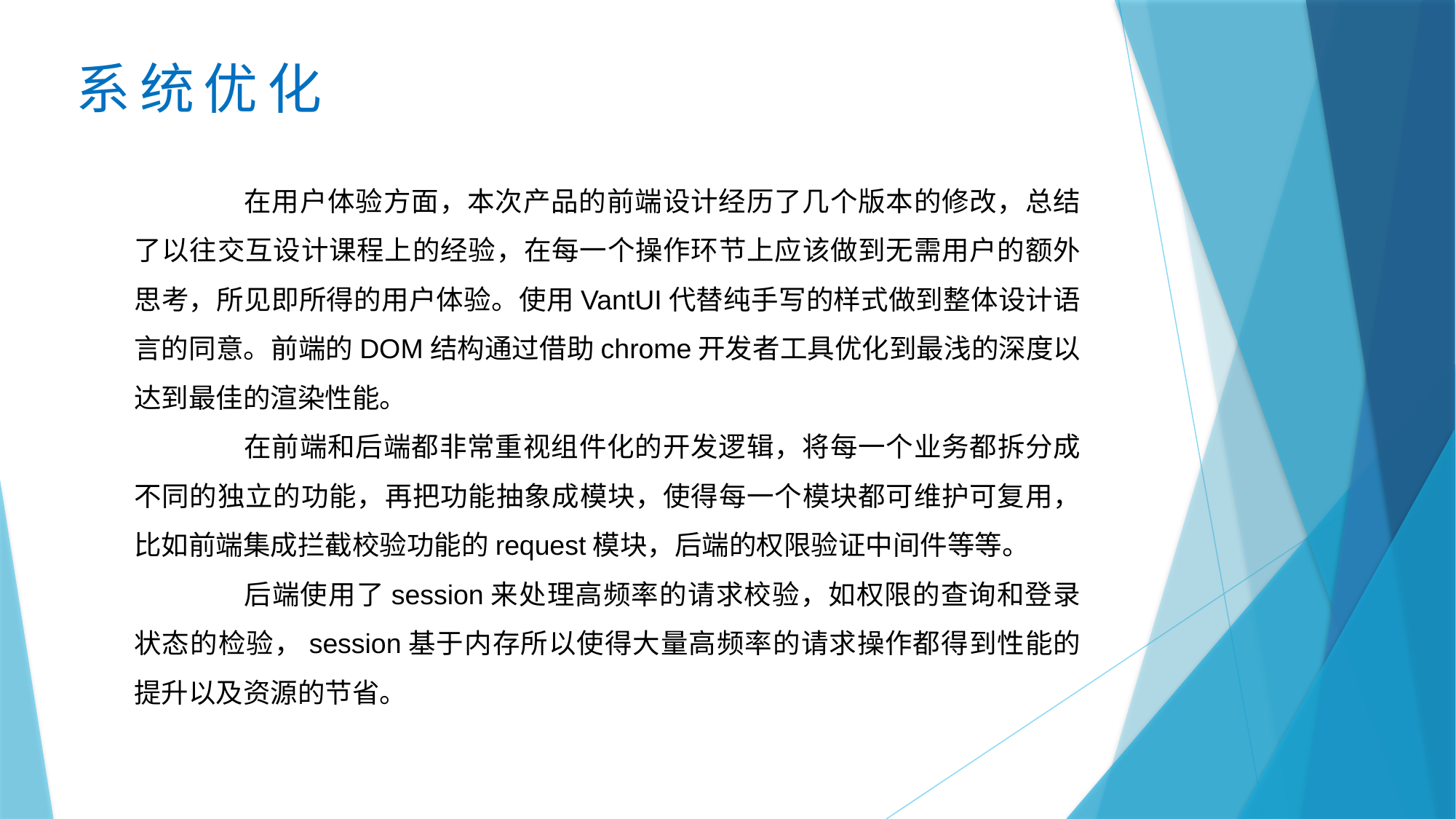

系统优化
	在用户体验方面，本次产品的前端设计经历了几个版本的修改，总结了以往交互设计课程上的经验，在每一个操作环节上应该做到无需用户的额外思考，所见即所得的用户体验。使用VantUI代替纯手写的样式做到整体设计语言的同意。前端的DOM结构通过借助chrome开发者工具优化到最浅的深度以达到最佳的渲染性能。
	在前端和后端都非常重视组件化的开发逻辑，将每一个业务都拆分成不同的独立的功能，再把功能抽象成模块，使得每一个模块都可维护可复用，比如前端集成拦截校验功能的request模块，后端的权限验证中间件等等。
	后端使用了session来处理高频率的请求校验，如权限的查询和登录状态的检验，session基于内存所以使得大量高频率的请求操作都得到性能的提升以及资源的节省。